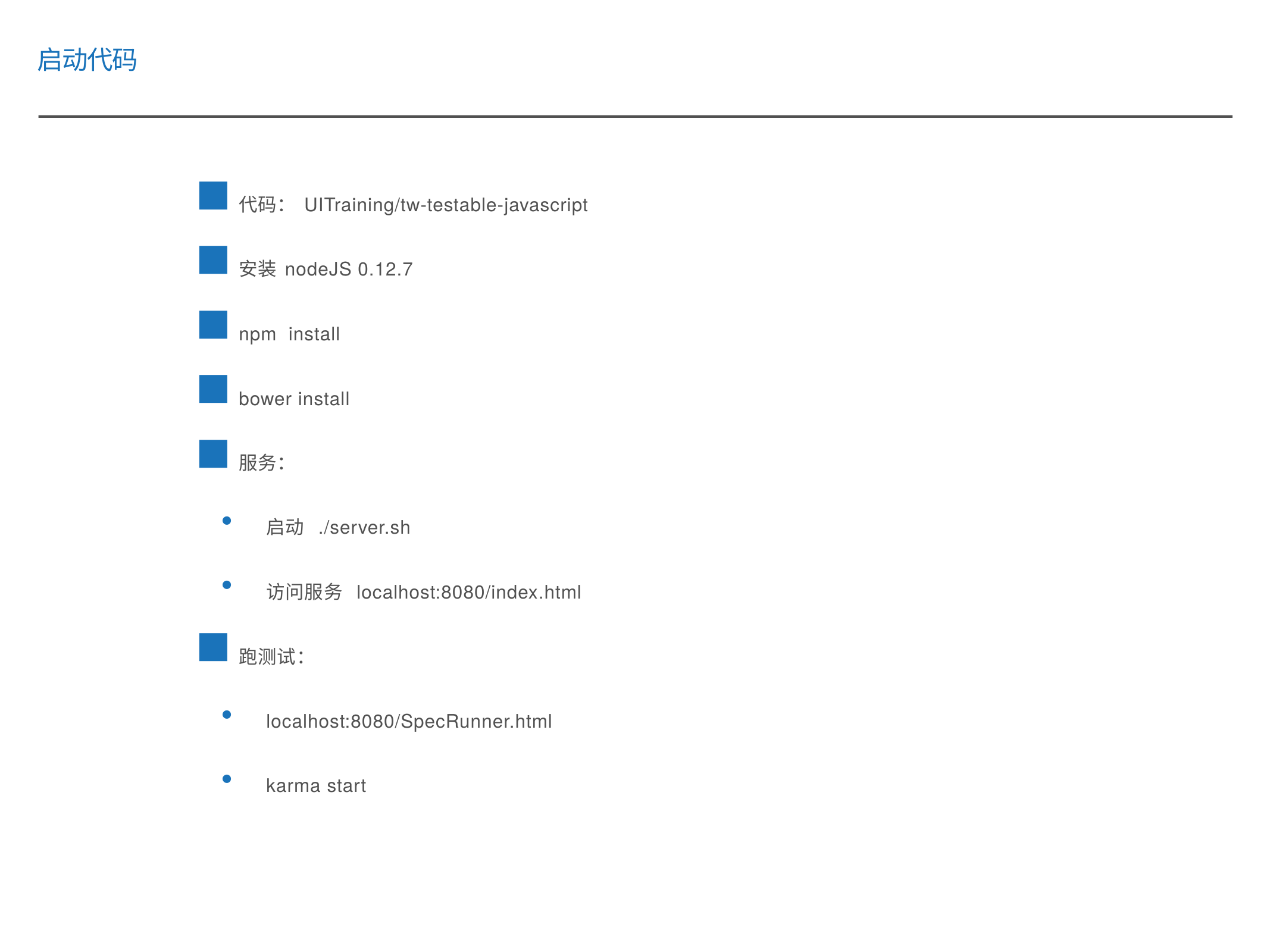

启动代码
代码：UITraining/tw-testable-javascript
安装nodeJS 0.12.7
npm  install
bower install
服务：
启动 ./server.sh
访问服务 localhost:8080/index.html
跑测试：
localhost:8080/SpecRunner.html
karma start